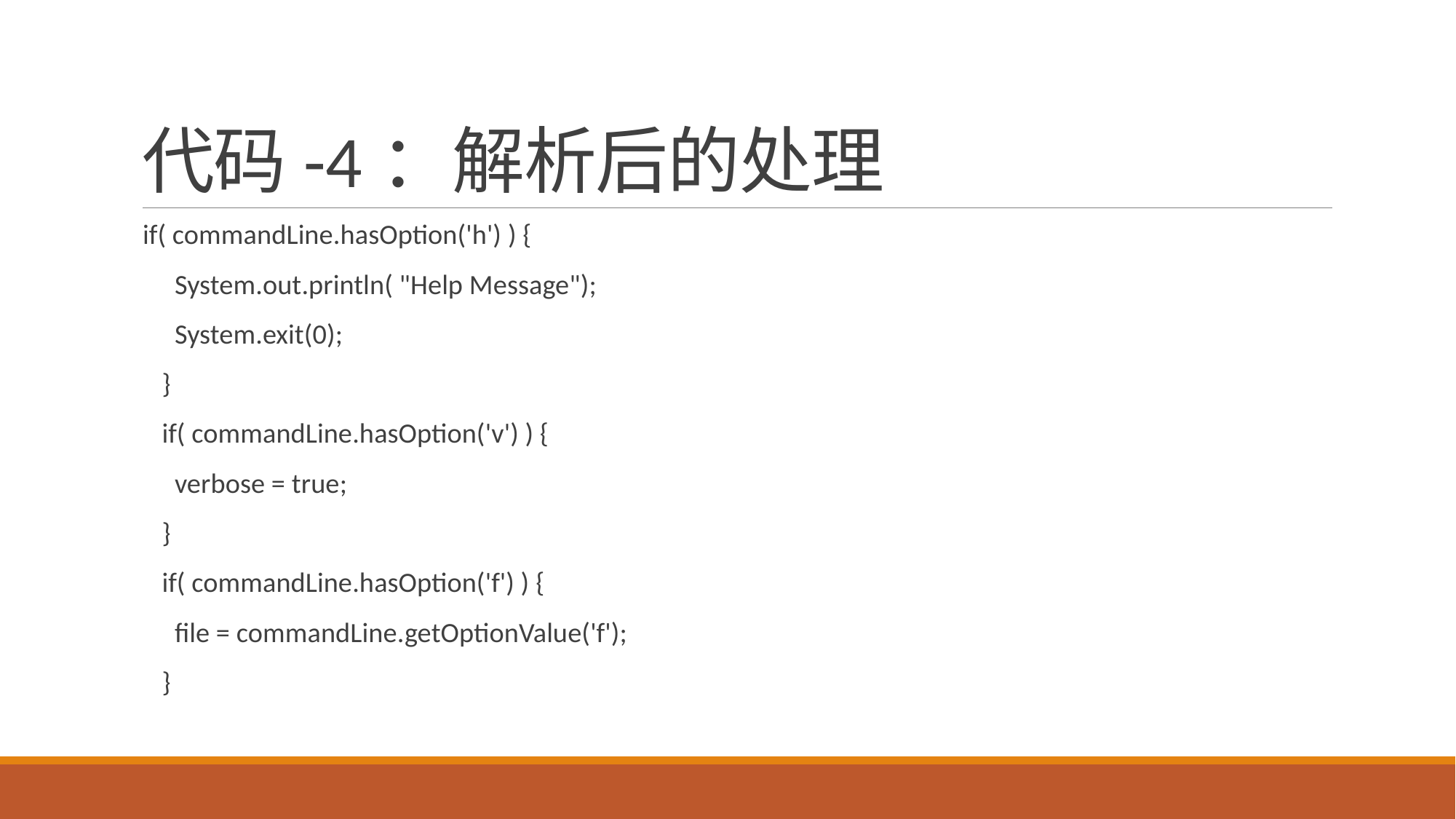

# 代码-4：解析后的处理
 if( commandLine.hasOption('h') ) {
      System.out.println( "Help Message");
      System.exit(0);
    }
    if( commandLine.hasOption('v') ) {
      verbose = true;
    }
    if( commandLine.hasOption('f') ) {
      file = commandLine.getOptionValue('f');
    }